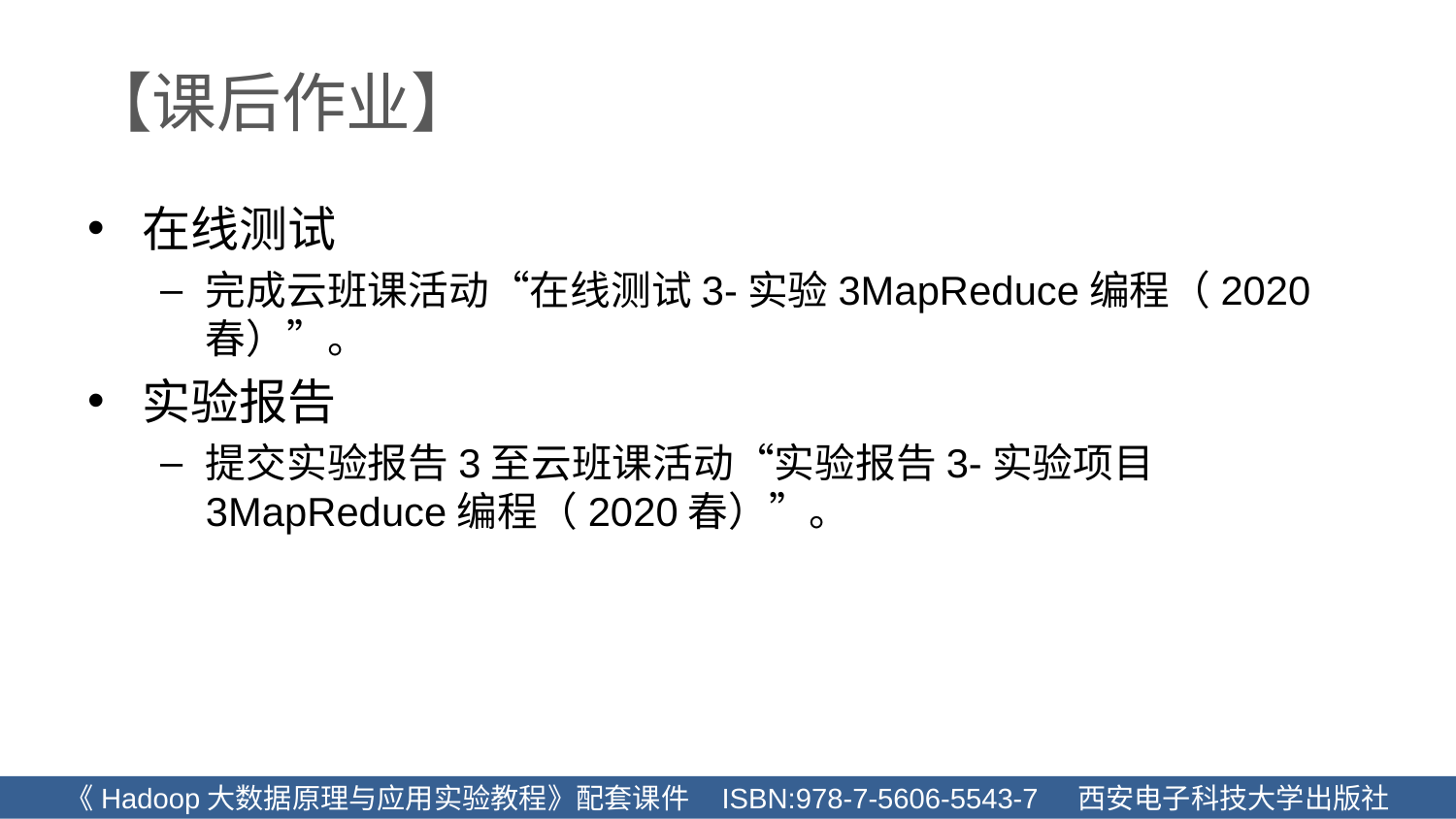

# 【课后作业】
在线测试
完成云班课活动“在线测试3-实验3MapReduce编程（2020春）”。
实验报告
提交实验报告3至云班课活动“实验报告3-实验项目3MapReduce编程（2020春）”。